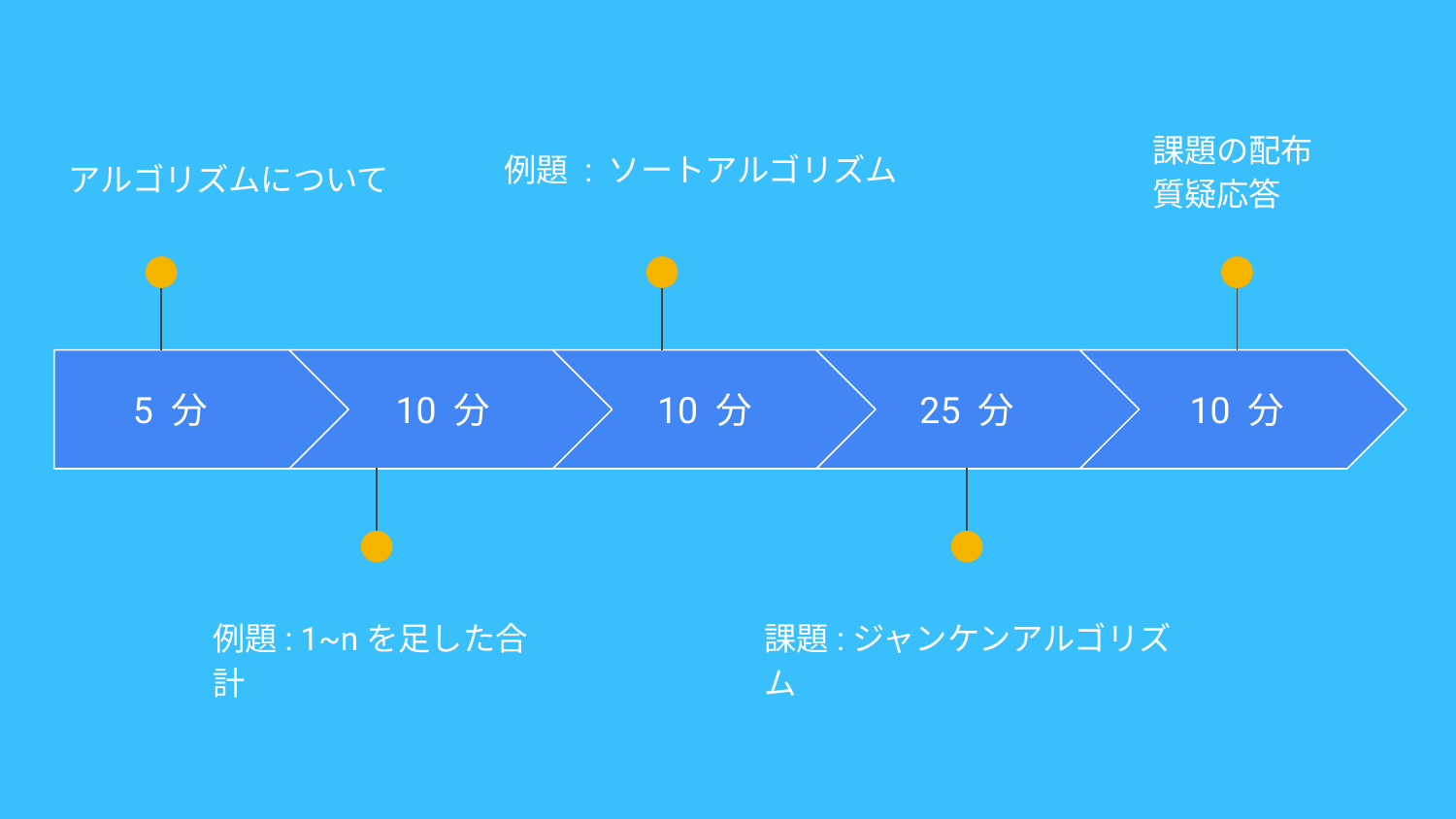

課題の配布
質疑応答
例題 : ソートアルゴリズム
アルゴリズムについて

5 分
10 分
10 分
25 分
10 分

例題: 1~nを足した合計
課題:ジャンケンアルゴリズム